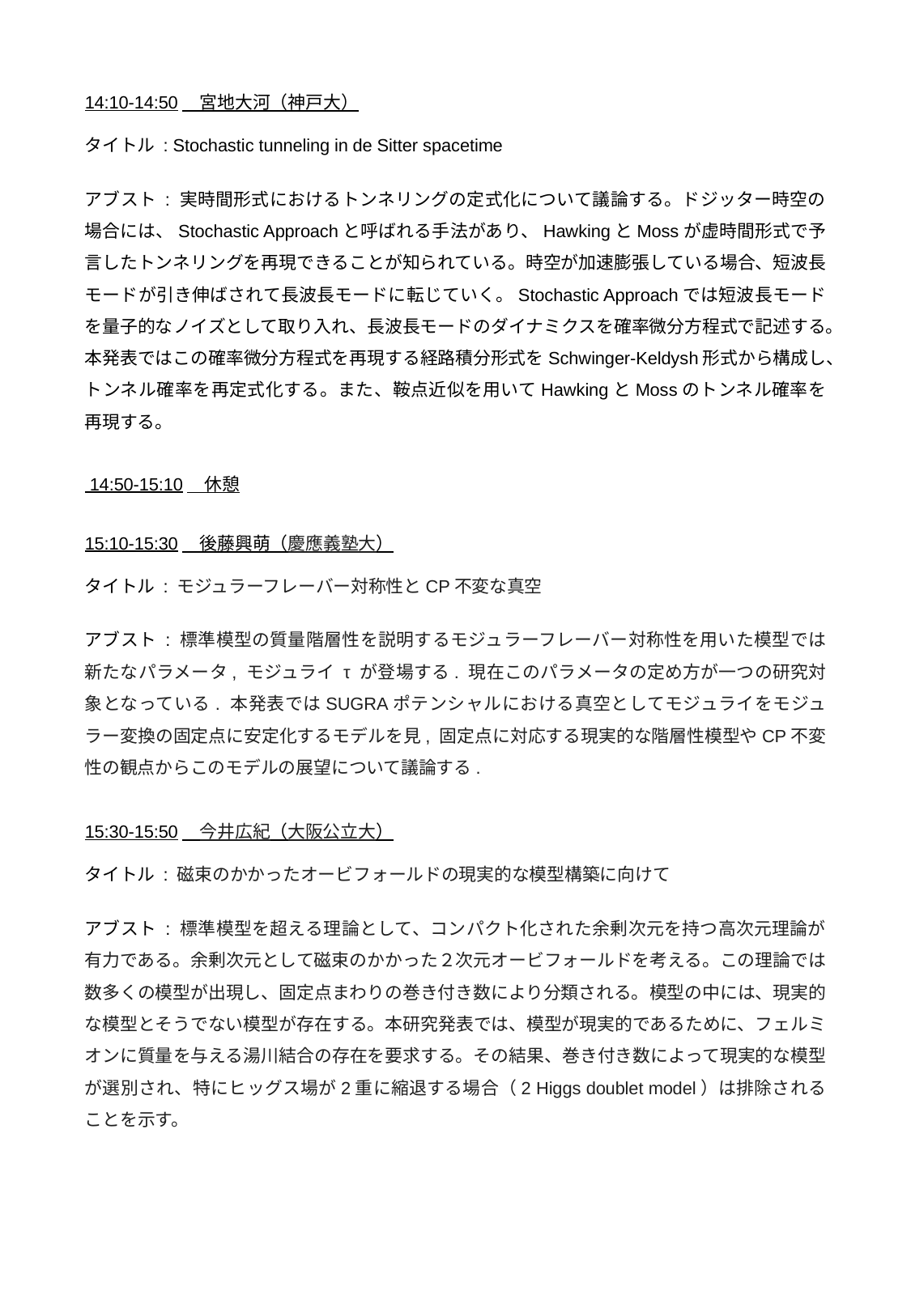

14:10-14:50　宮地大河（神戸大）
タイトル : Stochastic tunneling in de Sitter spacetime
アブスト : 実時間形式におけるトンネリングの定式化について議論する。ドジッター時空の場合には、Stochastic Approachと呼ばれる手法があり、HawkingとMossが虚時間形式で予言したトンネリングを再現できることが知られている。時空が加速膨張している場合、短波長モードが引き伸ばされて長波長モードに転じていく。Stochastic Approachでは短波長モードを量子的なノイズとして取り入れ、長波長モードのダイナミクスを確率微分方程式で記述する。本発表ではこの確率微分方程式を再現する経路積分形式をSchwinger-Keldysh形式から構成し、トンネル確率を再定式化する。また、鞍点近似を用いてHawkingとMossのトンネル確率を再現する。
 14:50-15:10　休憩
15:10-15:30　後藤興萌（慶應義塾大）
タイトル : モジュラーフレーバー対称性とCP不変な真空
アブスト : 標準模型の質量階層性を説明するモジュラーフレーバー対称性を用いた模型では新たなパラメータ, モジュライ τ が登場する. 現在このパラメータの定め方が一つの研究対象となっている. 本発表ではSUGRAポテンシャルにおける真空としてモジュライをモジュラー変換の固定点に安定化するモデルを見, 固定点に対応する現実的な階層性模型やCP不変性の観点からこのモデルの展望について議論する.
15:30-15:50　今井広紀（大阪公立大）
タイトル : 磁束のかかったオービフォールドの現実的な模型構築に向けて
アブスト : 標準模型を超える理論として、コンパクト化された余剰次元を持つ高次元理論が有力である。余剰次元として磁束のかかった２次元オービフォールドを考える。この理論では数多くの模型が出現し、固定点まわりの巻き付き数により分類される。模型の中には、現実的な模型とそうでない模型が存在する。本研究発表では、模型が現実的であるために、フェルミオンに質量を与える湯川結合の存在を要求する。その結果、巻き付き数によって現実的な模型が選別され、特にヒッグス場が2重に縮退する場合（2 Higgs doublet model）は排除されることを示す。